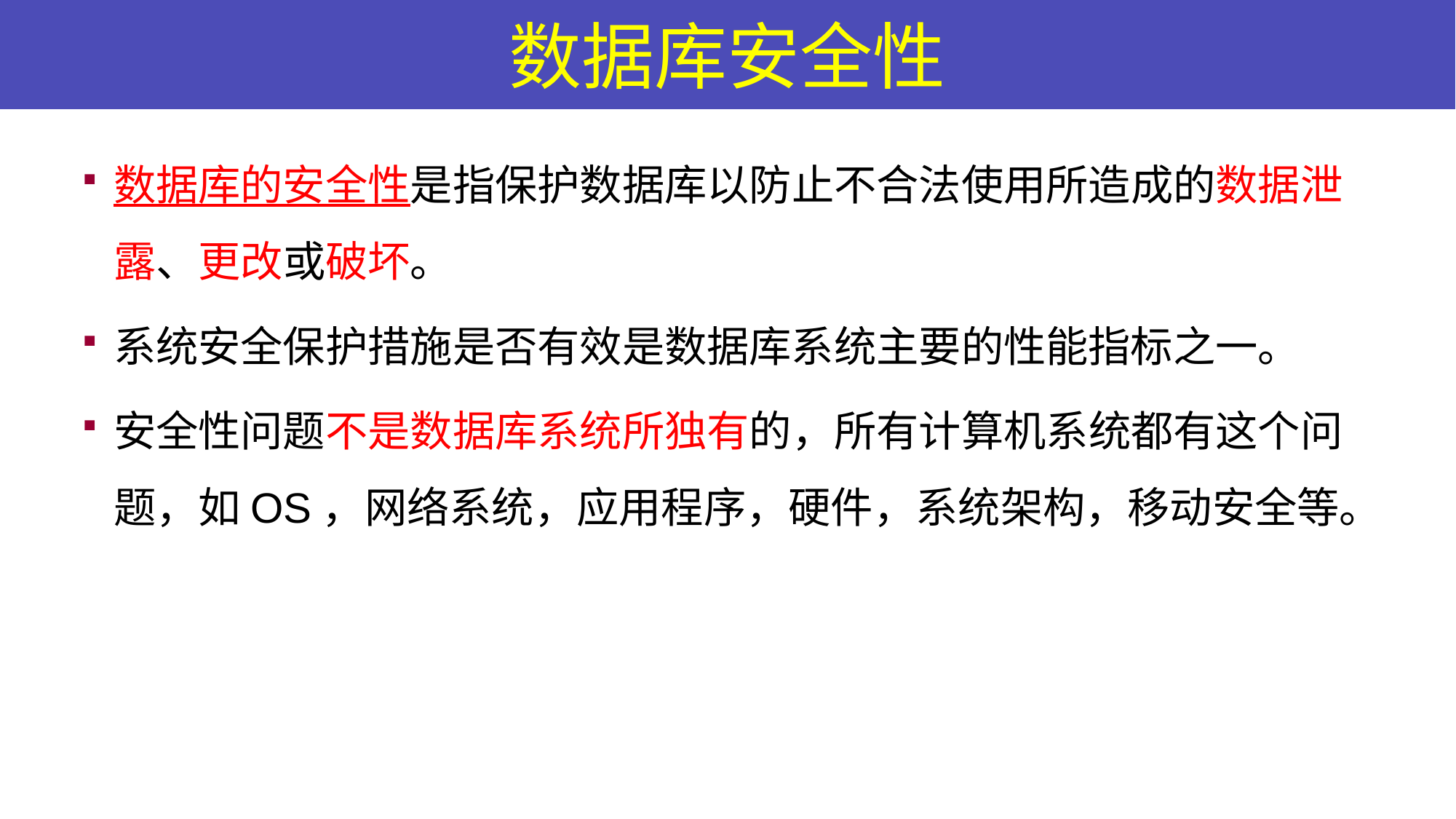

# 数据库安全性
数据库的安全性是指保护数据库以防止不合法使用所造成的数据泄露、更改或破坏。
系统安全保护措施是否有效是数据库系统主要的性能指标之一。
安全性问题不是数据库系统所独有的，所有计算机系统都有这个问题，如OS，网络系统，应用程序，硬件，系统架构，移动安全等。
6